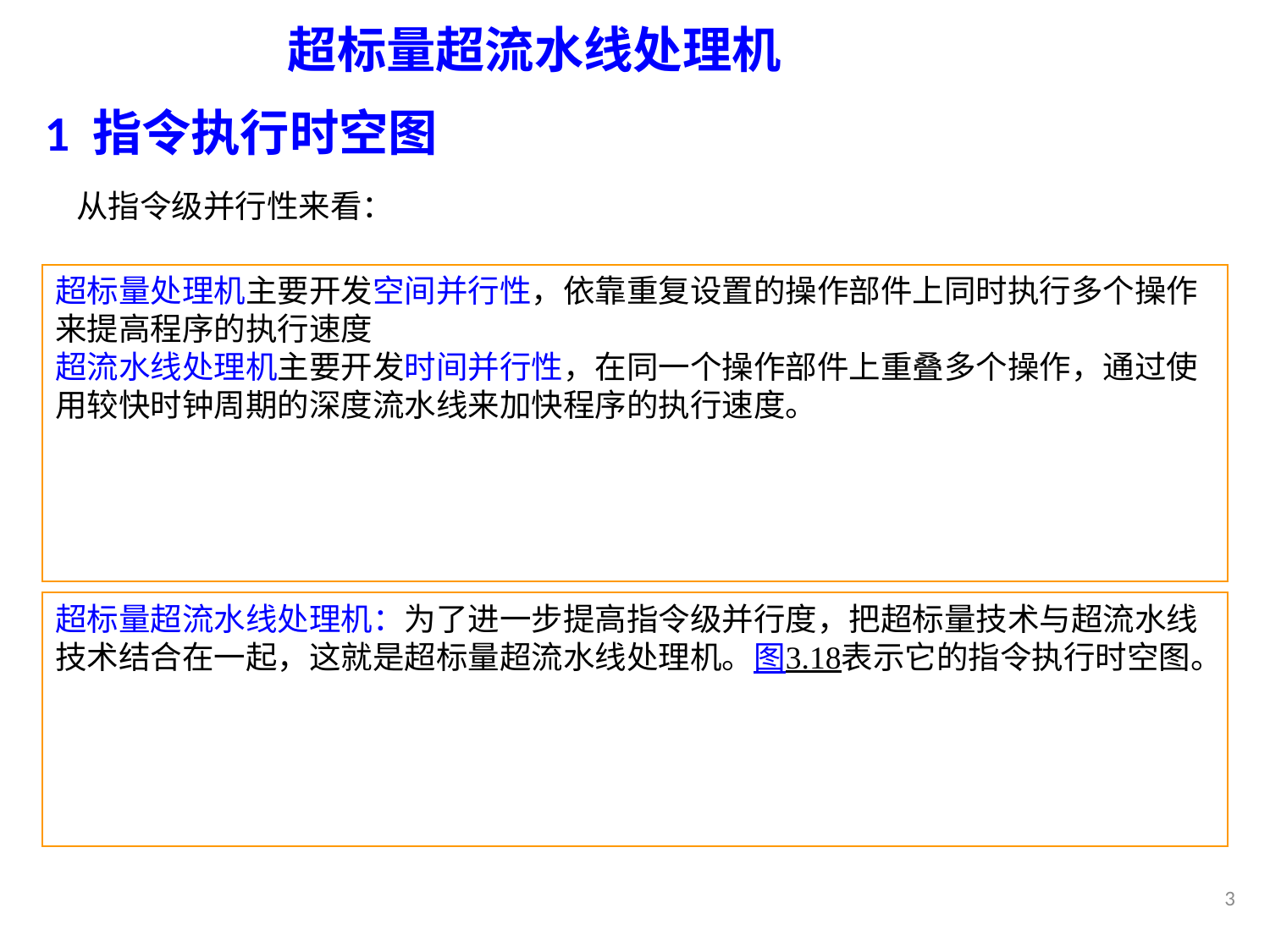

# 超标量超流水线处理机
1 指令执行时空图
从指令级并行性来看：
超标量处理机主要开发空间并行性，依靠重复设置的操作部件上同时执行多个操作来提高程序的执行速度
超流水线处理机主要开发时间并行性，在同一个操作部件上重叠多个操作，通过使用较快时钟周期的深度流水线来加快程序的执行速度。
超标量超流水线处理机：为了进一步提高指令级并行度，把超标量技术与超流水线技术结合在一起，这就是超标量超流水线处理机。图3.18表示它的指令执行时空图。
3